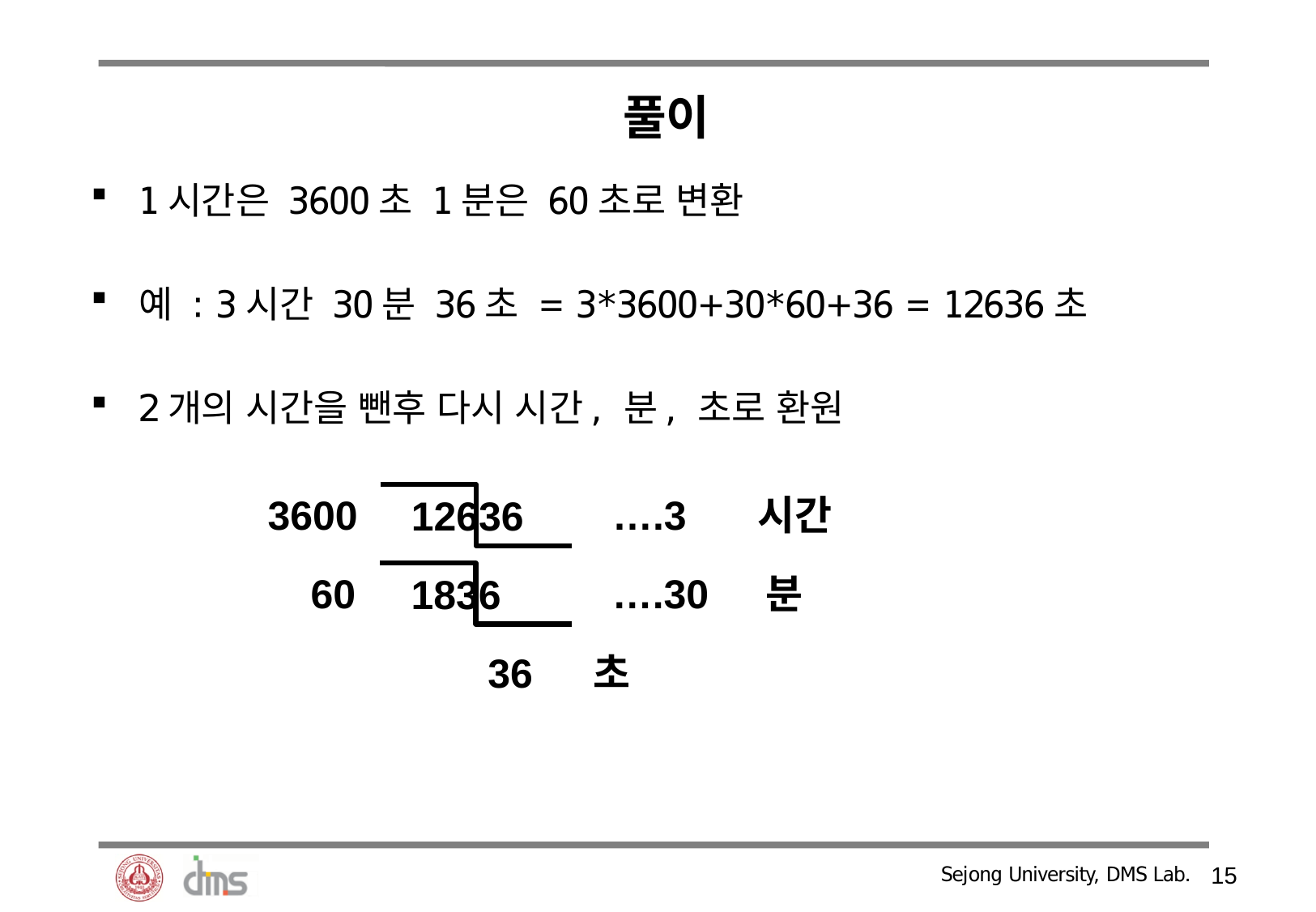

# 풀이
1시간은 3600초 1분은 60초로 변환

예 : 3시간 30분 36초 = 3*3600+30*60+36 = 12636초

2개의 시간을 뺀후 다시 시간, 분, 초로 환원

….3
시간
3600
12636
60
분
….30
1836
36
초
15